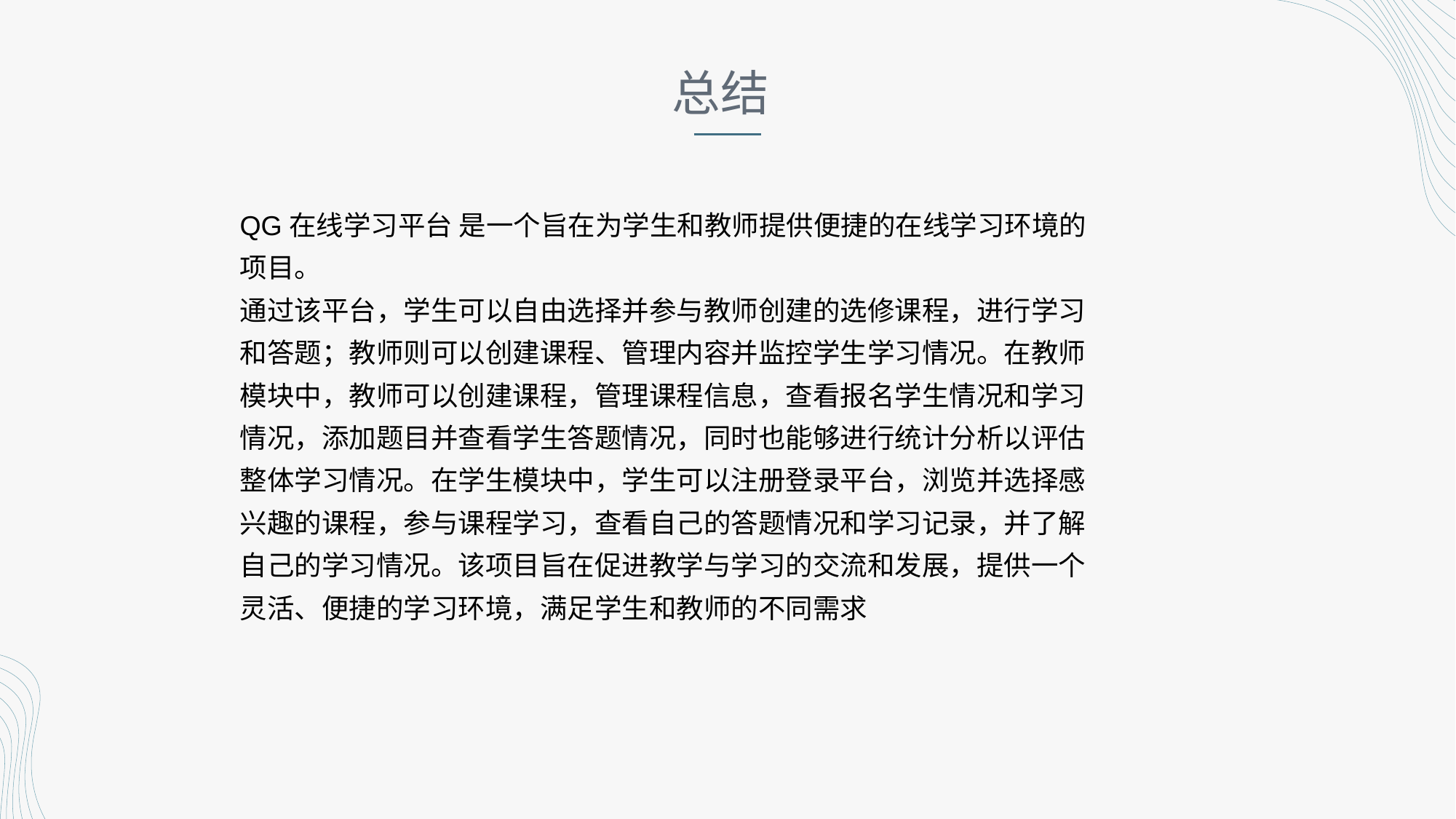

总结

QG在线学习平台 是一个旨在为学生和教师提供便捷的在线学习环境的项目。
通过该平台，学生可以自由选择并参与教师创建的选修课程，进行学习和答题；教师则可以创建课程、管理内容并监控学生学习情况。在教师模块中，教师可以创建课程，管理课程信息，查看报名学生情况和学习情况，添加题目并查看学生答题情况，同时也能够进行统计分析以评估整体学习情况。在学生模块中，学生可以注册登录平台，浏览并选择感兴趣的课程，参与课程学习，查看自己的答题情况和学习记录，并了解自己的学习情况。该项目旨在促进教学与学习的交流和发展，提供一个灵活、便捷的学习环境，满足学生和教师的不同需求